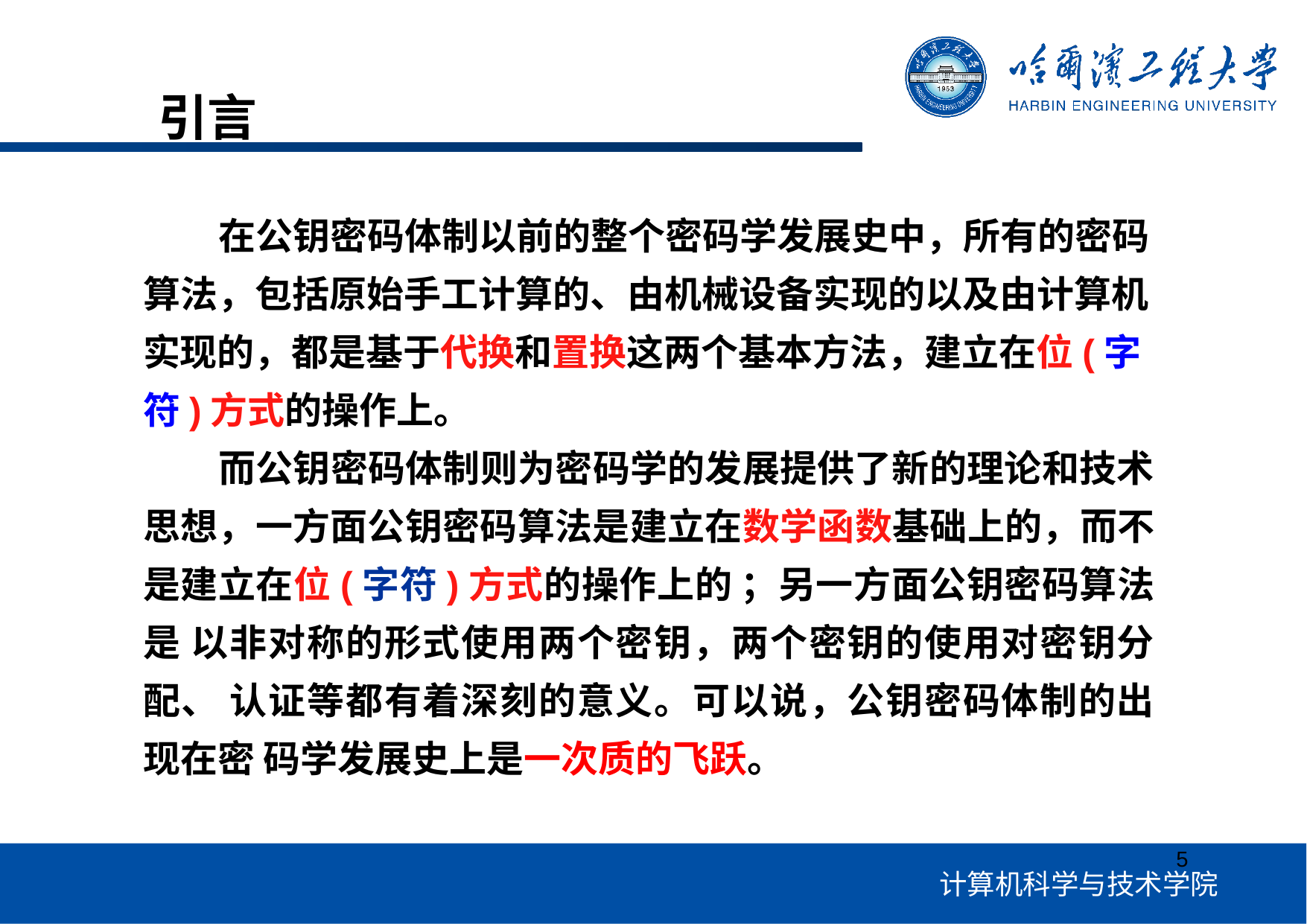

# 引言
在公钥密码体制以前的整个密码学发展史中，所有的密码 算法，包括原始手工计算的、由机械设备实现的以及由计算机 实现的，都是基于代换和置换这两个基本方法，建立在位(字 符)方式的操作上。
而公钥密码体制则为密码学的发展提供了新的理论和技术 思想，一方面公钥密码算法是建立在数学函数基础上的，而不 是建立在位(字符)方式的操作上的；另一方面公钥密码算法是 以非对称的形式使用两个密钥，两个密钥的使用对密钥分配、 认证等都有着深刻的意义。可以说，公钥密码体制的出现在密 码学发展史上是一次质的飞跃。
5